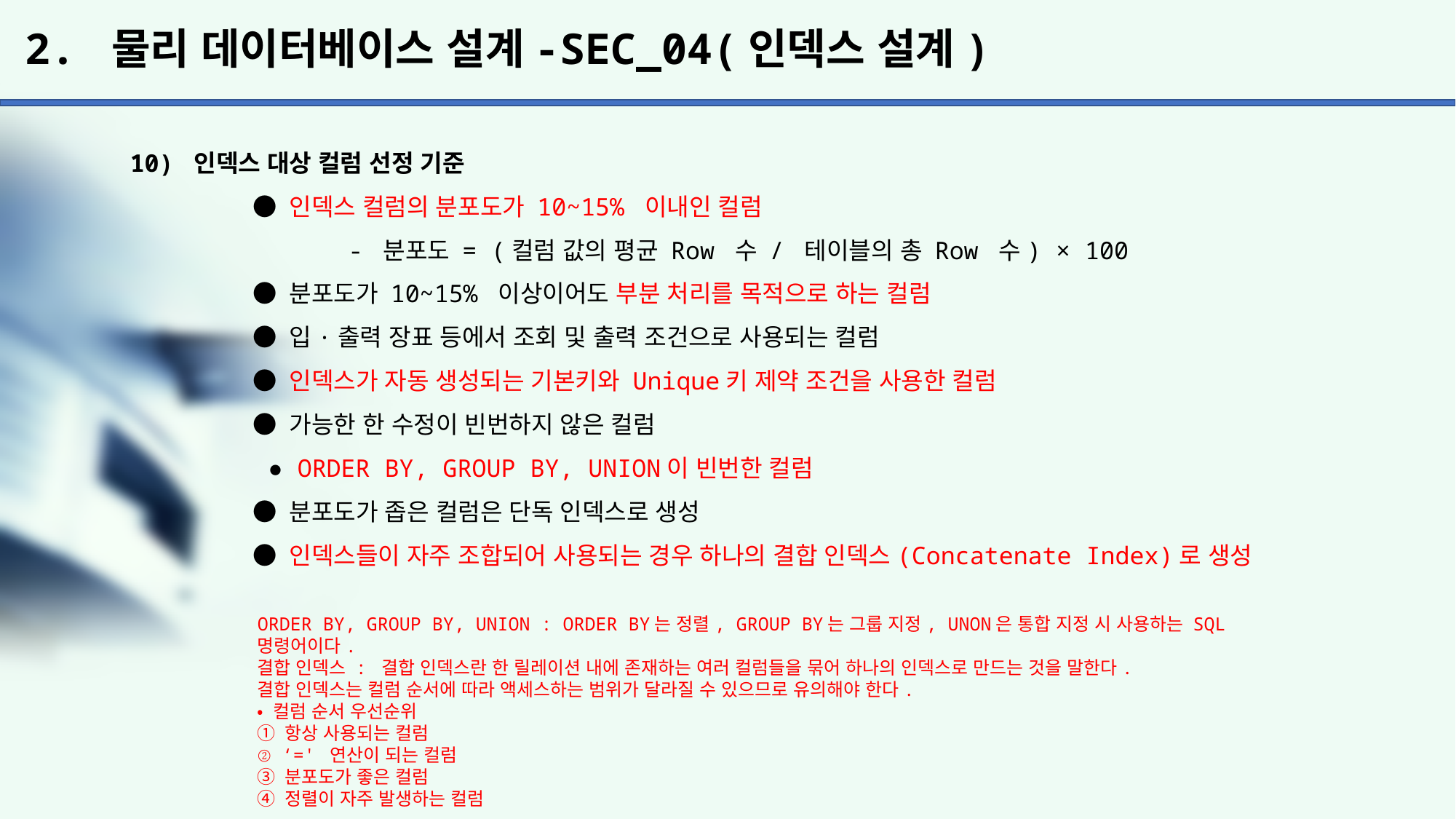

# 2. 물리 데이터베이스 설계-SEC_04(인덱스 설계)
10) 인덱스 대상 컬럼 선정 기준
	  ● 인덱스 컬럼의 분포도가 10~15% 이내인 컬럼
		- 분포도 = (컬럼 값의 평균 Row 수 / 테이블의 총 Row 수) × 100
	  ● 분포도가 10~15% 이상이어도 부분 처리를 목적으로 하는 컬럼
	  ● 입·출력 장표 등에서 조회 및 출력 조건으로 사용되는 컬럼
	  ● 인덱스가 자동 생성되는 기본키와 Unique키 제약 조건을 사용한 컬럼
	  ● 가능한 한 수정이 빈번하지 않은 컬럼
	  ● ORDER BY, GROUP BY, UNION이 빈번한 컬럼
	  ● 분포도가 좁은 컬럼은 단독 인덱스로 생성
	  ● 인덱스들이 자주 조합되어 사용되는 경우 하나의 결합 인덱스(Concatenate Index)로 생성
ORDER BY, GROUP BY, UNION : ORDER BY는 정렬, GROUP BY는 그룹 지정, UNON은 통합 지정 시 사용하는 SQL명령어이다.
결합 인덱스 : 결합 인덱스란 한 릴레이션 내에 존재하는 여러 컬럼들을 묶어 하나의 인덱스로 만드는 것을 말한다.
결합 인덱스는 컬럼 순서에 따라 액세스하는 범위가 달라질 수 있으므로 유의해야 한다.
• 컬럼 순서 우선순위
① 항상 사용되는 컬럼
② ‘=' 연산이 되는 컬럼
③ 분포도가 좋은 컬럼
④ 정렬이 자주 발생하는 컬럼